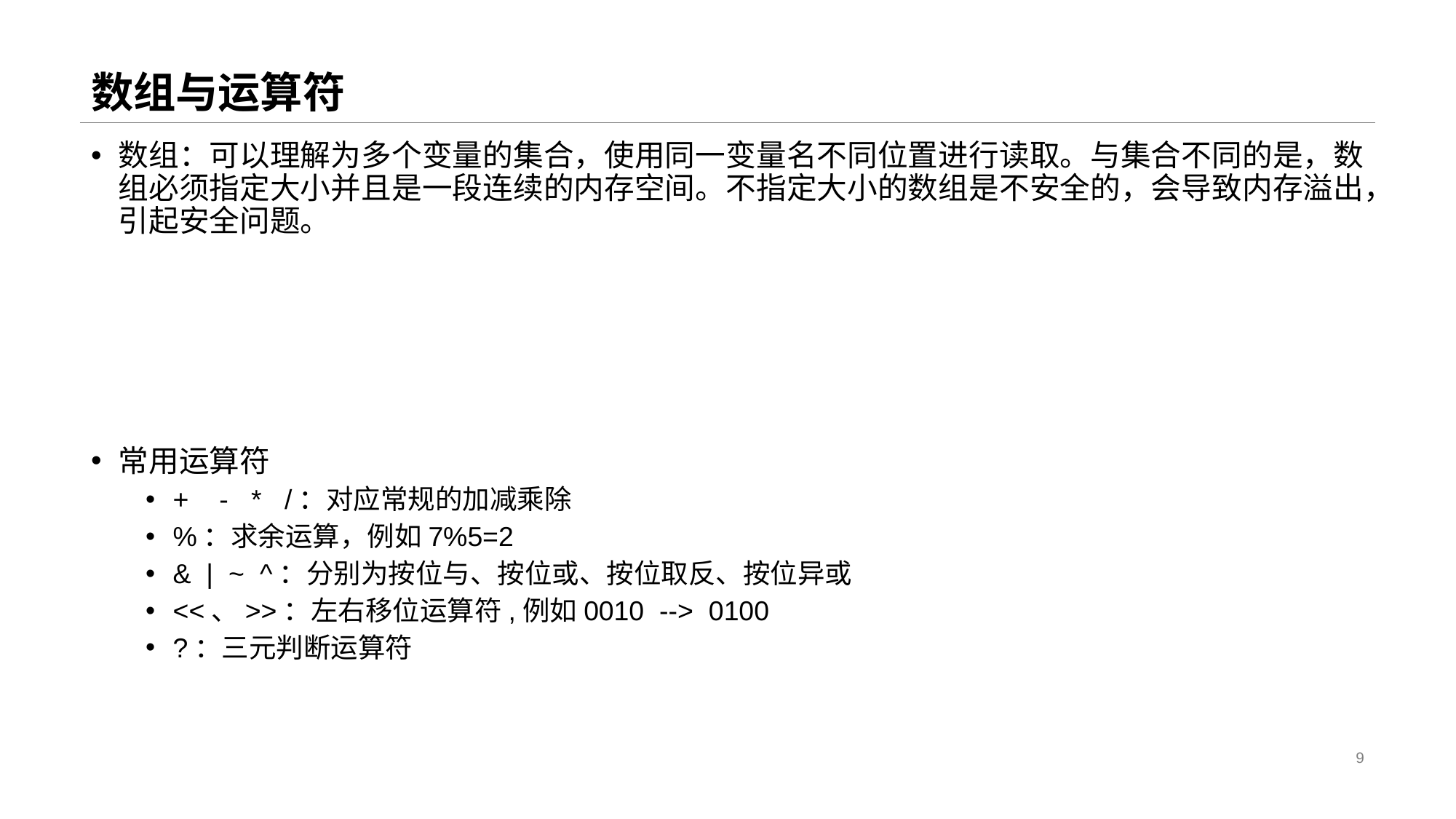

# 数组与运算符
数组：可以理解为多个变量的集合，使用同一变量名不同位置进行读取。与集合不同的是，数组必须指定大小并且是一段连续的内存空间。不指定大小的数组是不安全的，会导致内存溢出，引起安全问题。

常用运算符
+    -   *   /：对应常规的加减乘除
%：求余运算，例如7%5=2
&  |  ~  ^：分别为按位与、按位或、按位取反、按位异或
<<、>>：左右移位运算符,例如0010  -->  0100
?：三元判断运算符
9